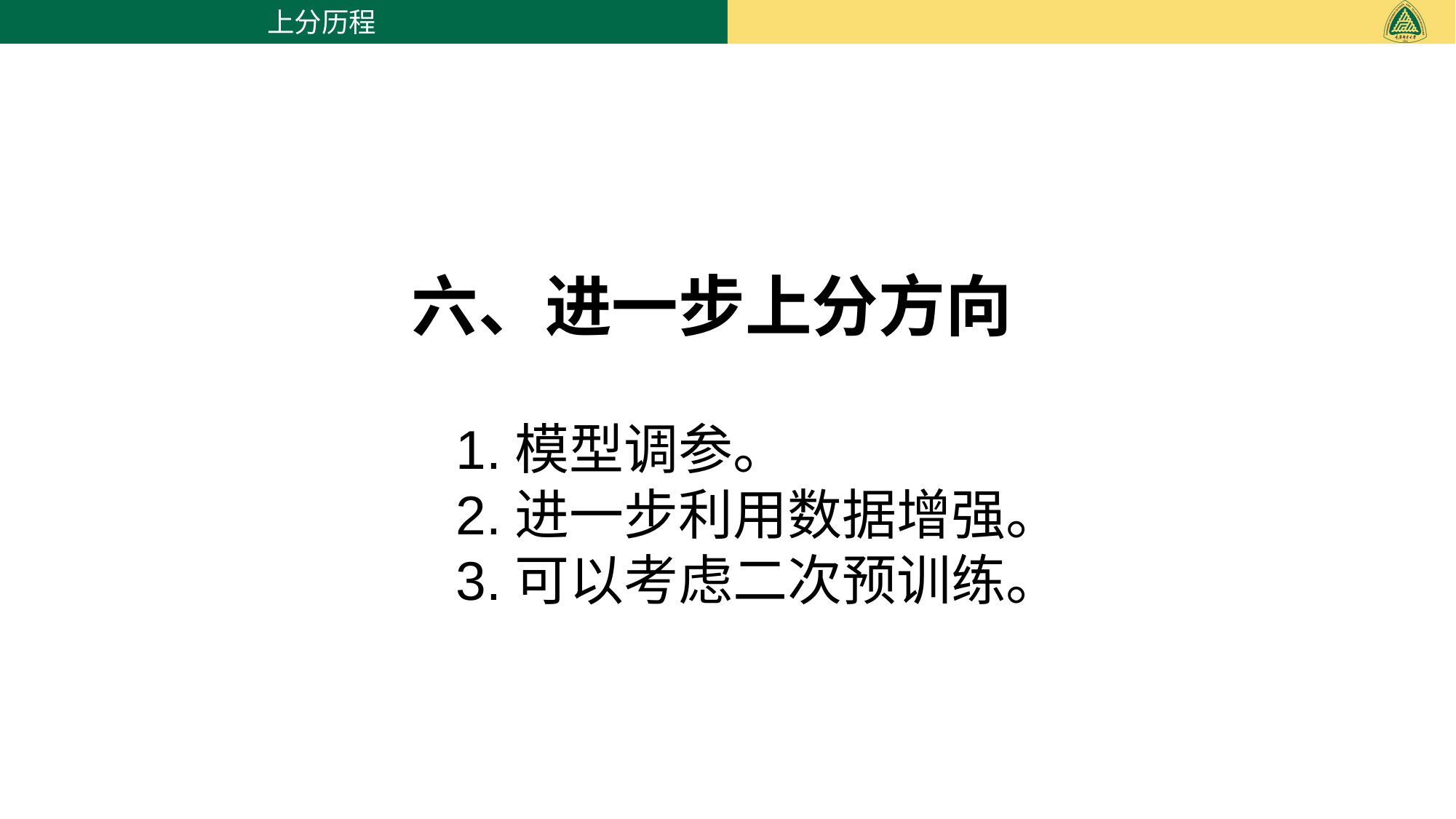

上分历程
六、进一步上分方向
1.模型调参。
2.进一步利用数据增强。
3.可以考虑二次预训练。